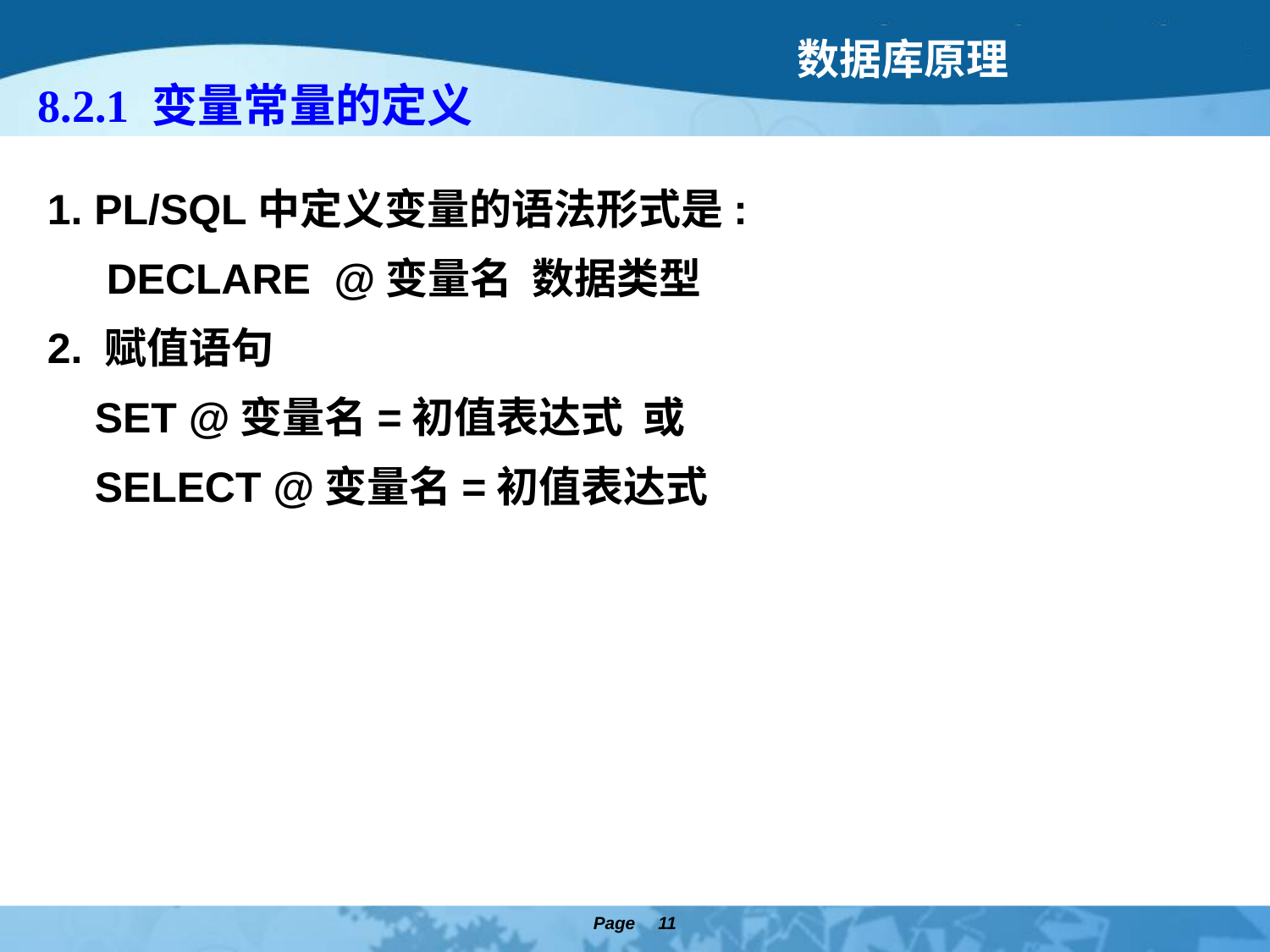

# 8.2.1 变量常量的定义
1. PL/SQL中定义变量的语法形式是:
     DECLARE  @变量名  数据类型
2. 赋值语句
    SET @变量名=初值表达式  或
    SELECT @变量名=初值表达式